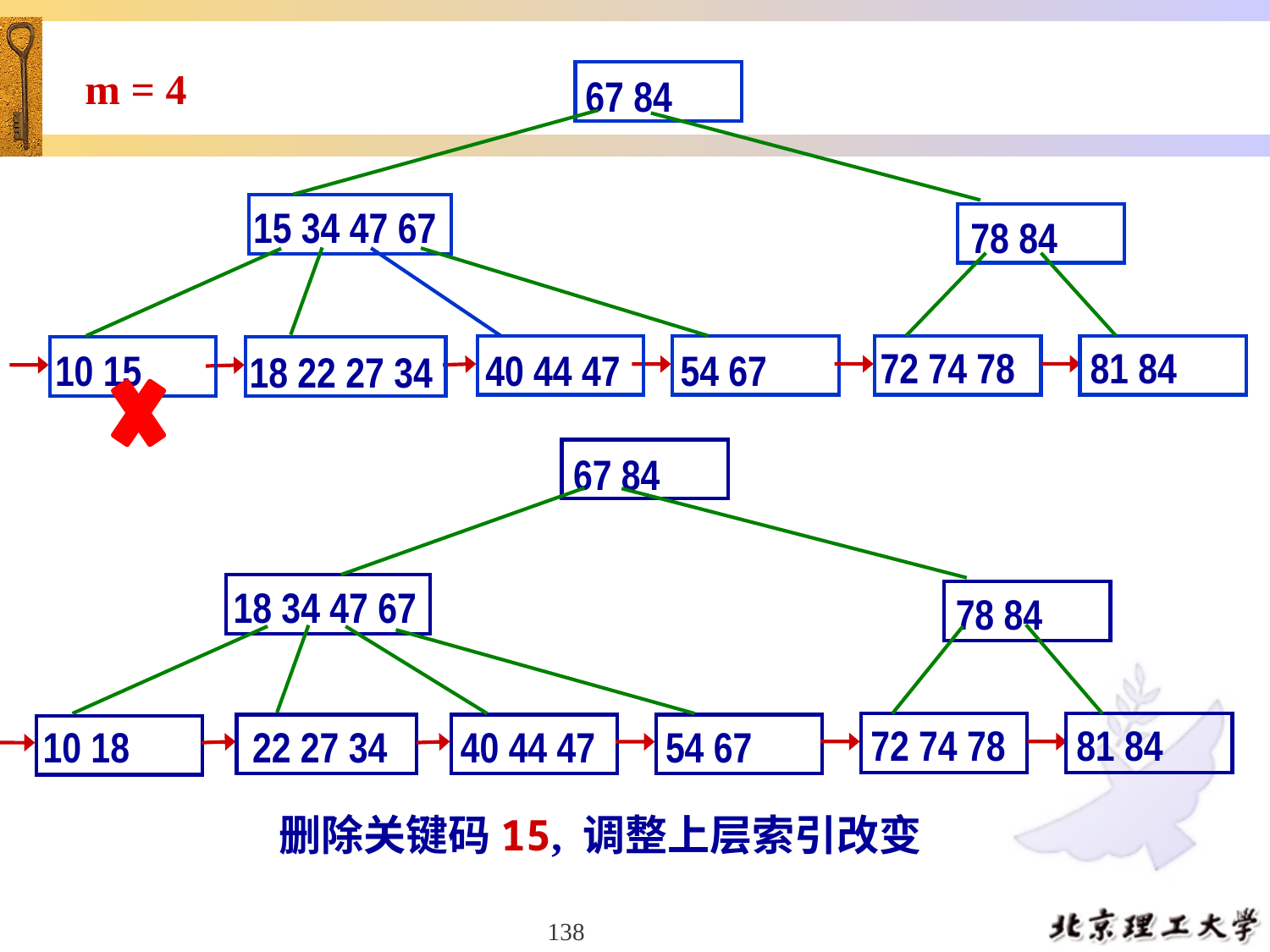

m = 4

67 84

15 34 47 67

78 84

72 74 78

81 84

40 44 47

54 67

10 15

18 22 27 34

67 84

18 34 47 67

78 84

72 74 78

81 84

10 18

 22 27 34

40 44 47

54 67

删除关键码15, 调整上层索引改变
138